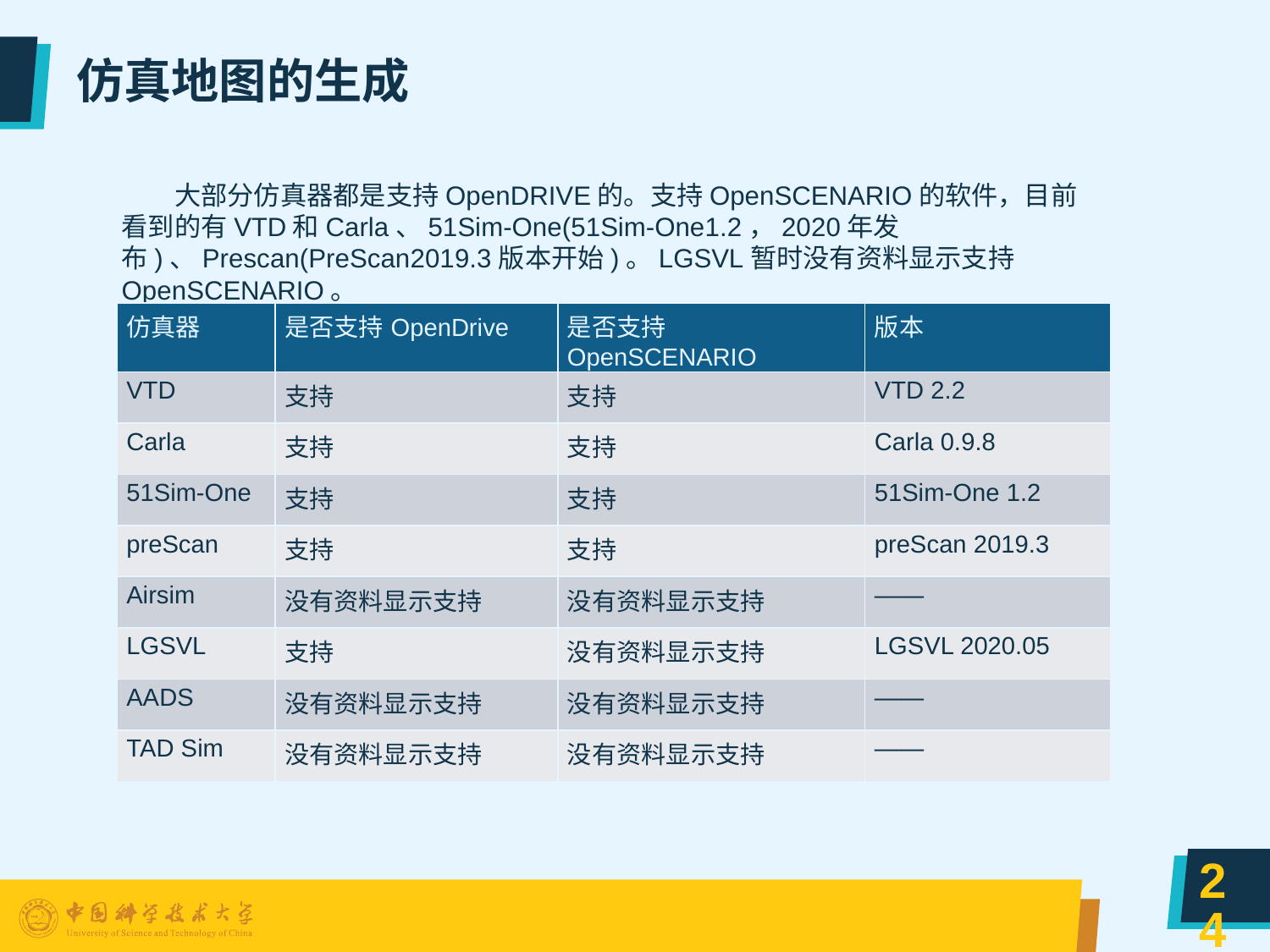

# 仿真地图的生成
大部分仿真器都是支持OpenDRIVE的。支持OpenSCENARIO的软件，目前看到的有VTD和Carla、51Sim-One(51Sim-One1.2，2020年发布)、Prescan(PreScan2019.3版本开始)。LGSVL暂时没有资料显示支持OpenSCENARIO。

| 仿真器 | 是否支持OpenDrive | 是否支持OpenSCENARIO | 版本 |
| --- | --- | --- | --- |
| VTD | 支持 | 支持 | VTD 2.2 |
| Carla | 支持 | 支持 | Carla 0.9.8 |
| 51Sim-One | 支持 | 支持 | 51Sim-One 1.2 |
| preScan | 支持 | 支持 | preScan 2019.3 |
| Airsim | 没有资料显示支持 | 没有资料显示支持 | —— |
| LGSVL | 支持 | 没有资料显示支持 | LGSVL 2020.05 |
| AADS | 没有资料显示支持 | 没有资料显示支持 | —— |
| TAD Sim | 没有资料显示支持 | 没有资料显示支持 | —— |
24